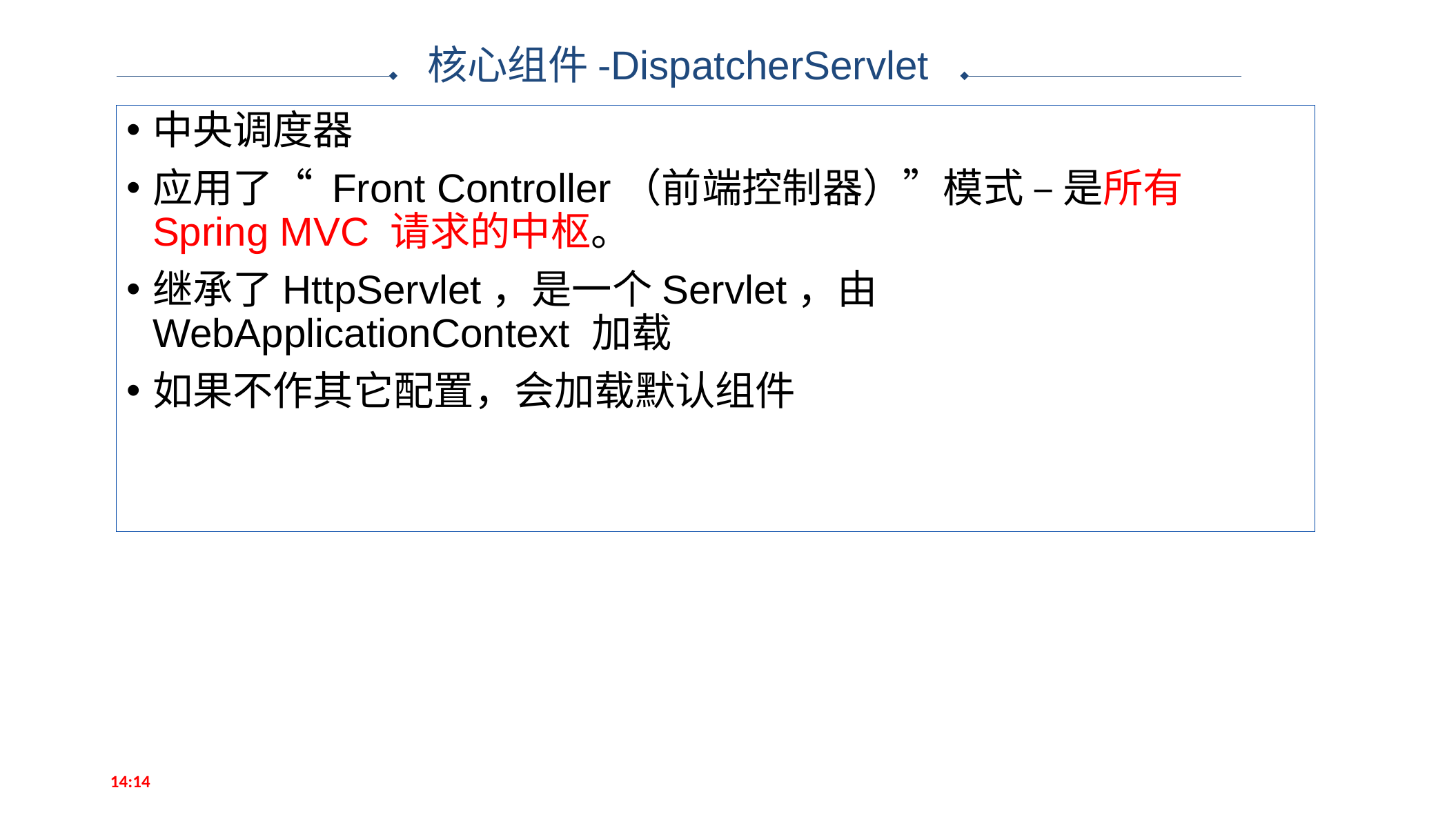

核心组件-DispatcherServlet
中央调度器
应用了“ Front Controller（前端控制器）”模式 – 是所有 Spring MVC 请求的中枢。
继承了HttpServlet，是一个Servlet，由WebApplicationContext 加载
如果不作其它配置，会加载默认组件
14:14